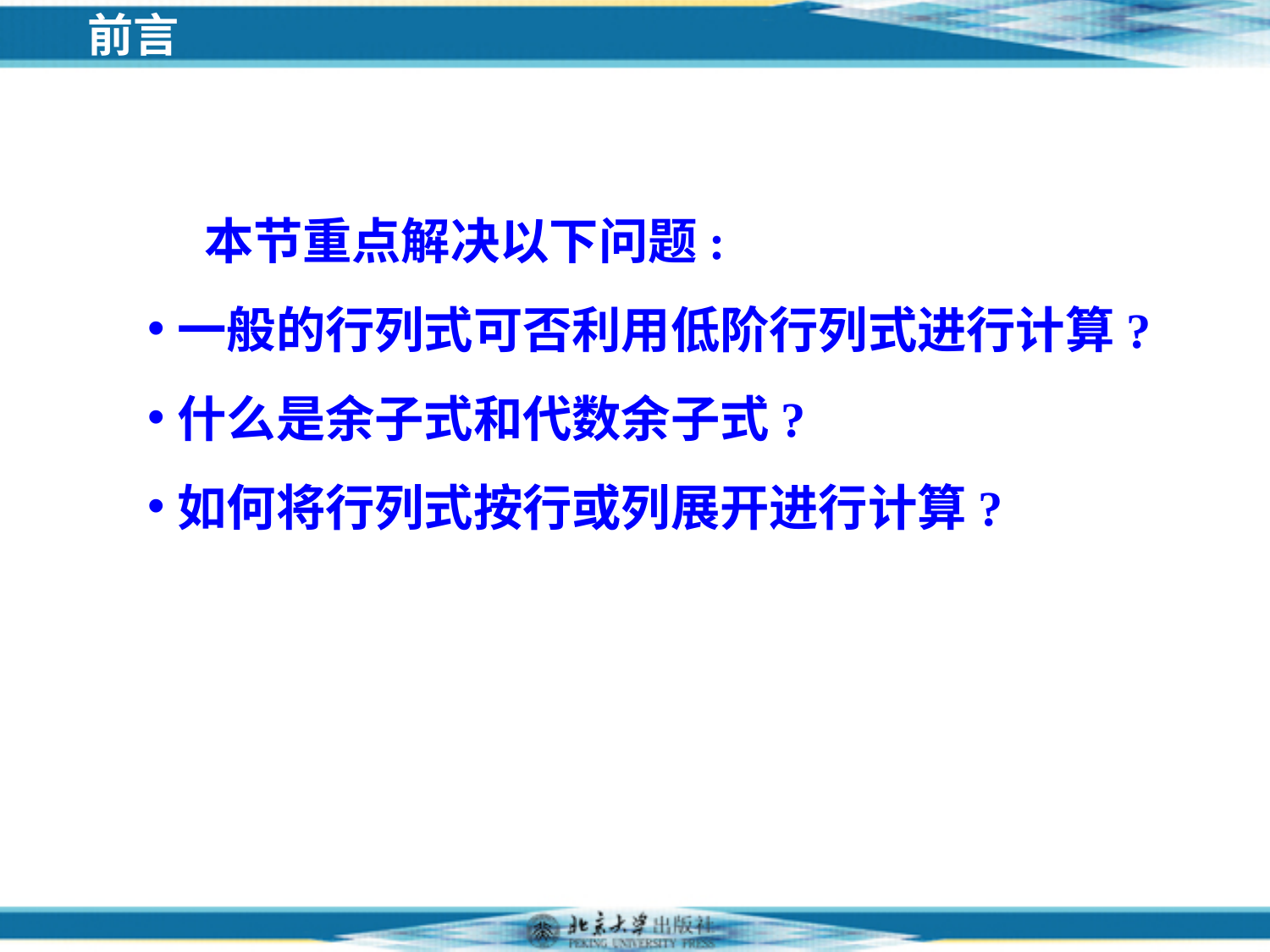

前言
    本节重点解决以下问题:
一般的行列式可否利用低阶行列式进行计算?
什么是余子式和代数余子式?
如何将行列式按行或列展开进行计算?